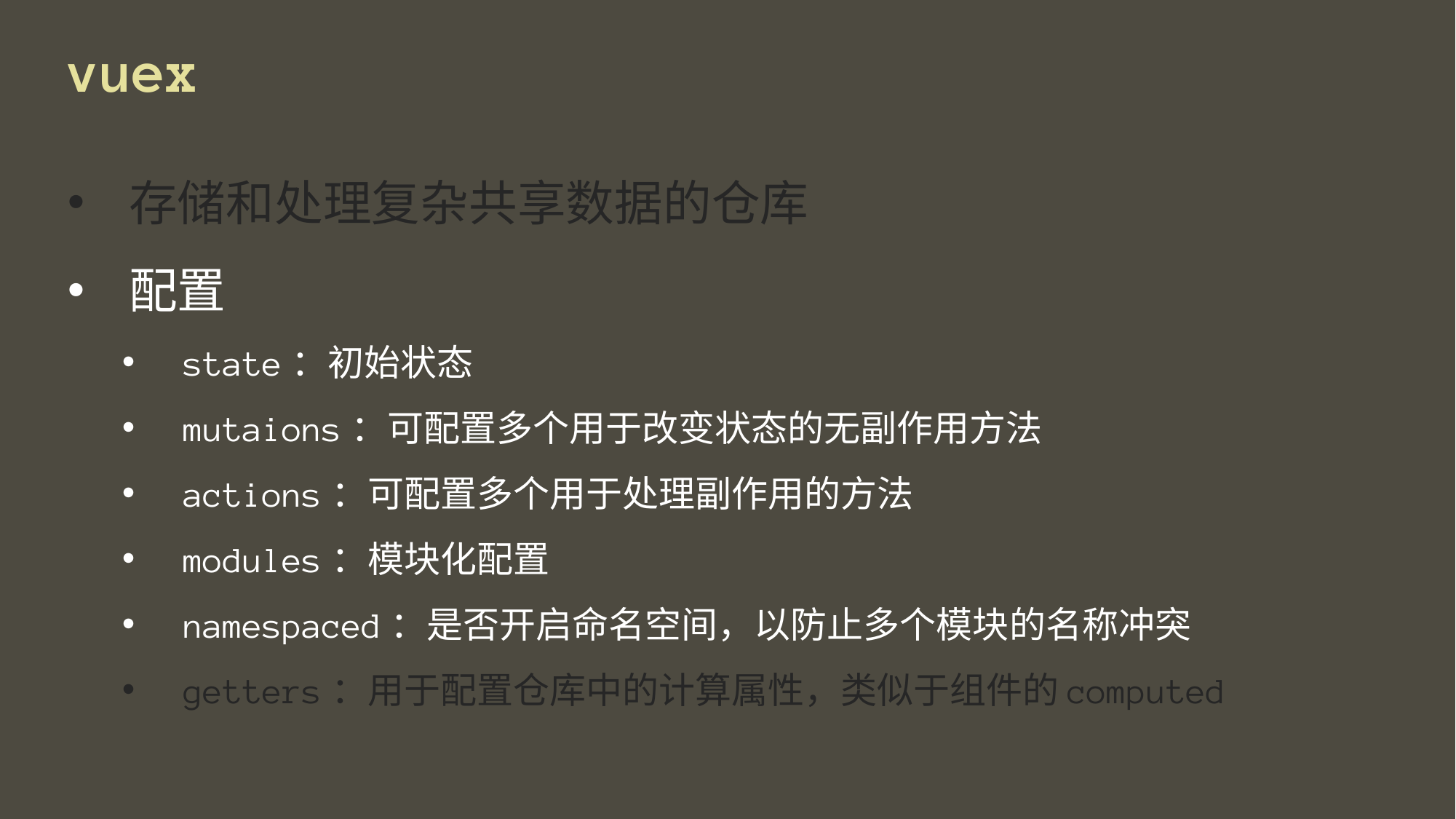

# vuex
存储和处理复杂共享数据的仓库
配置
state：初始状态
mutaions：可配置多个用于改变状态的无副作用方法
actions：可配置多个用于处理副作用的方法
modules：模块化配置
namespaced：是否开启命名空间，以防止多个模块的名称冲突
getters：用于配置仓库中的计算属性，类似于组件的computed